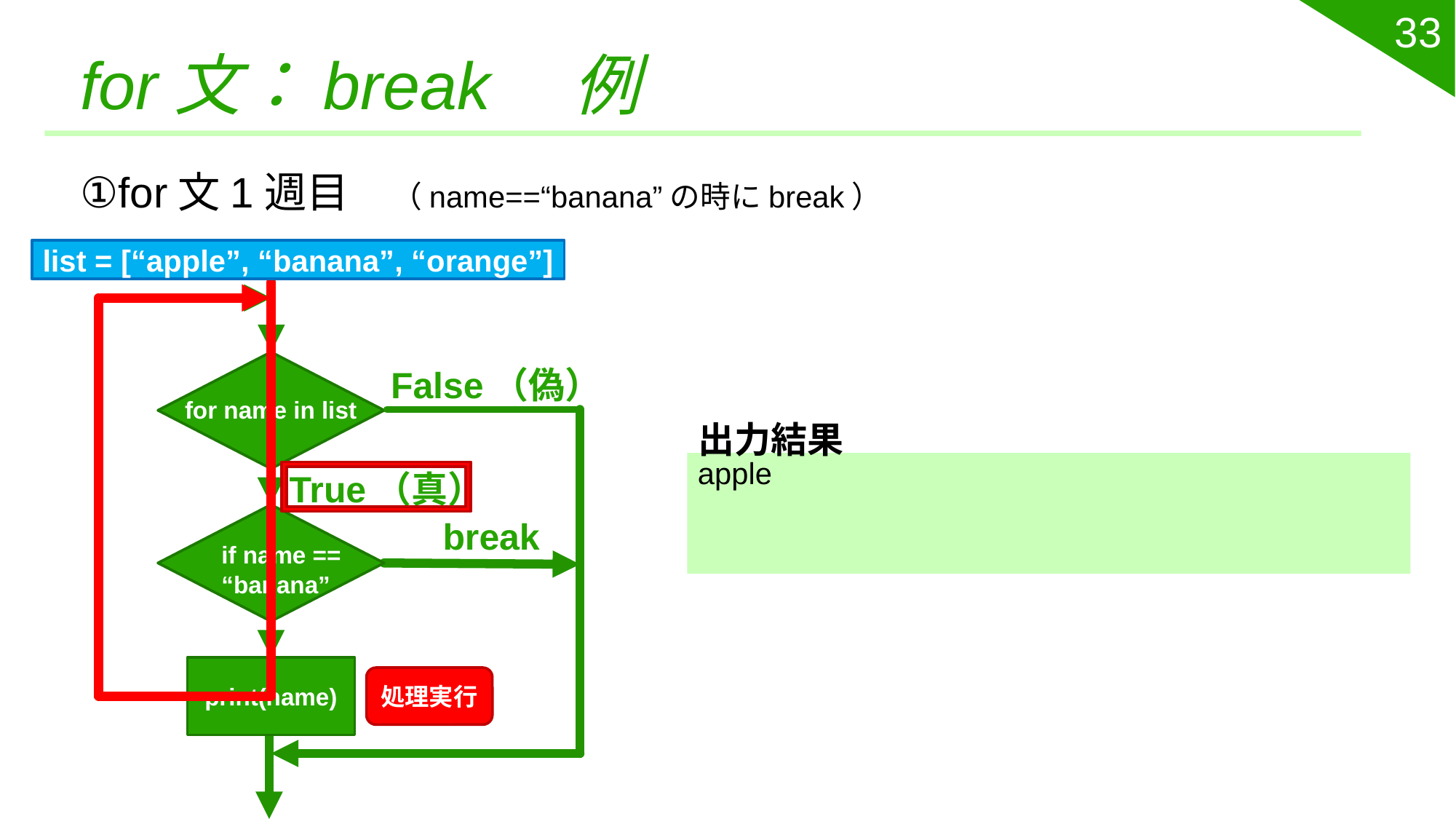

33
# for文：break　例
①for文1週目　（name==“banana”の時にbreak）
list = [“apple”, “banana”, “orange”]

False（偽）
for name in list
出力結果
apple

True（真）

break
if name == “banana”
print(name)
処理実行